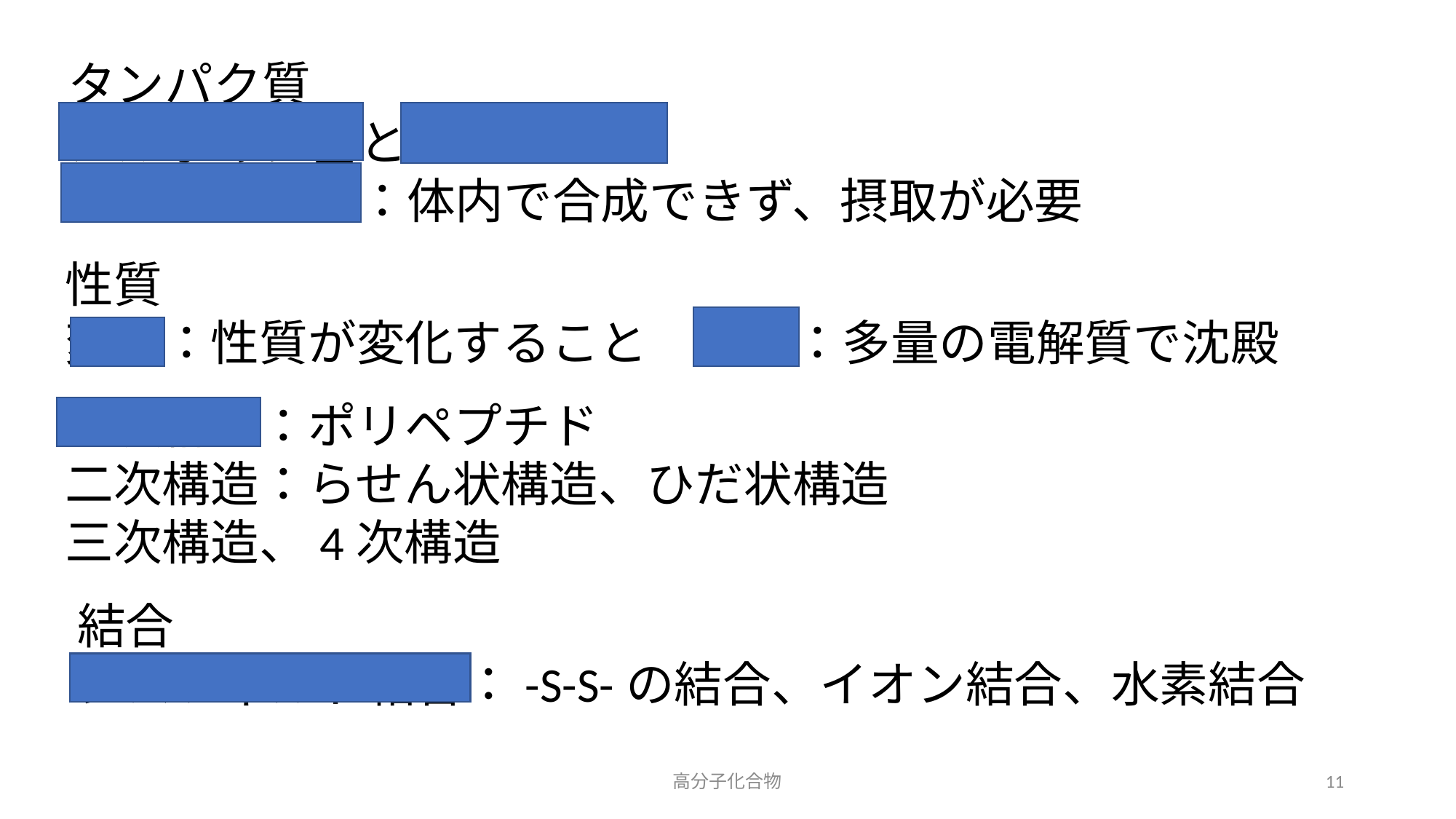

タンパク質
カルボキシ基とアミノ基
必須アミノ酸：体内で合成できず、摂取が必要

性質
変性：性質が変化すること　塩析：多量の電解質で沈殿

一次構造：ポリペプチド
二次構造：らせん状構造、ひだ状構造
三次構造、4次構造

結合
ジスフィルド結合：-S-S-の結合、イオン結合、水素結合

高分子化合物
11